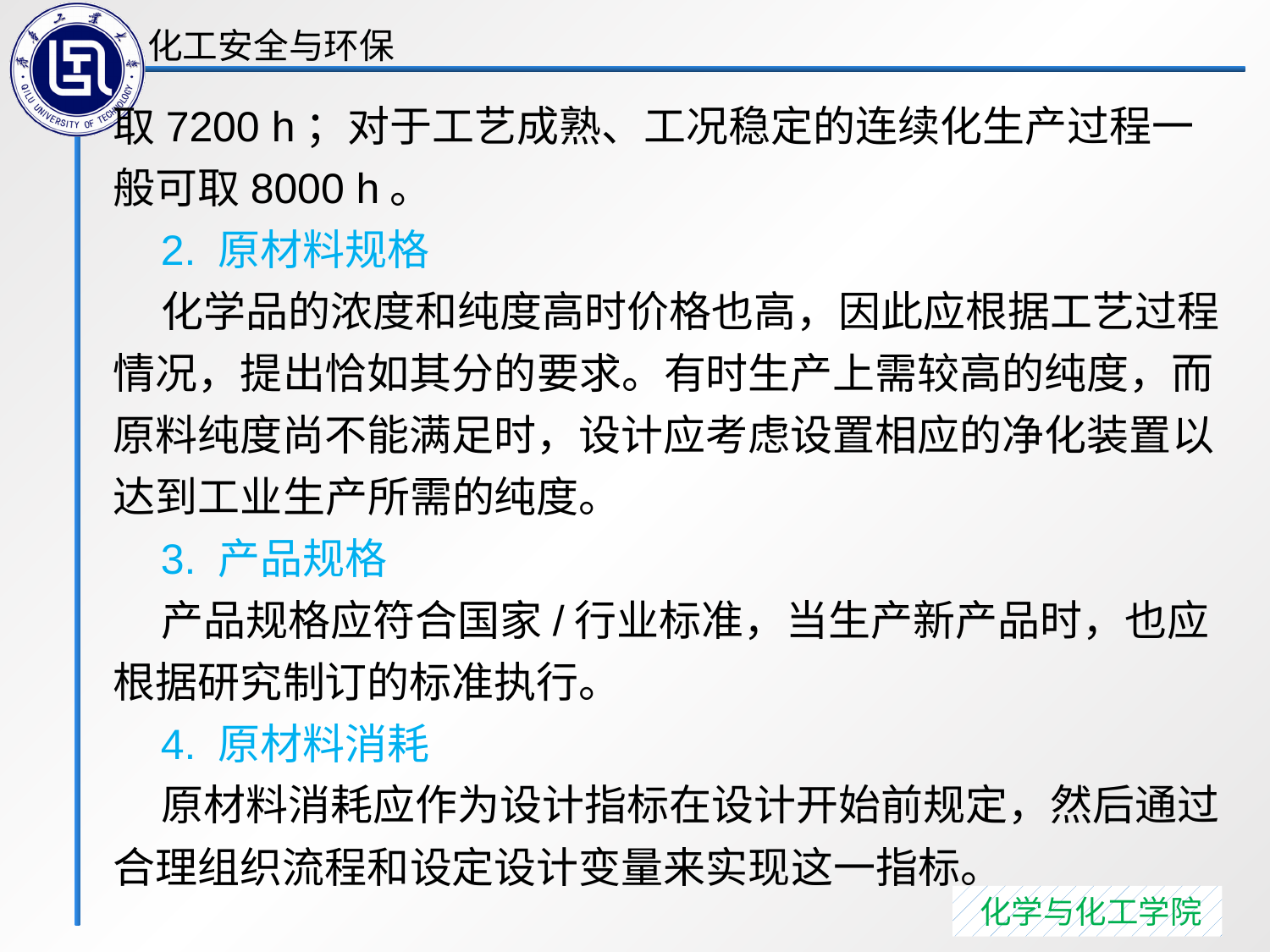

取7200 h；对于工艺成熟、工况稳定的连续化生产过程一般可取8000 h。
    2. 原材料规格
    化学品的浓度和纯度高时价格也高，因此应根据工艺过程情况，提出恰如其分的要求。有时生产上需较高的纯度，而原料纯度尚不能满足时，设计应考虑设置相应的净化装置以达到工业生产所需的纯度。
    3. 产品规格
    产品规格应符合国家/行业标准，当生产新产品时，也应根据研究制订的标准执行。
    4. 原材料消耗
    原材料消耗应作为设计指标在设计开始前规定，然后通过合理组织流程和设定设计变量来实现这一指标。